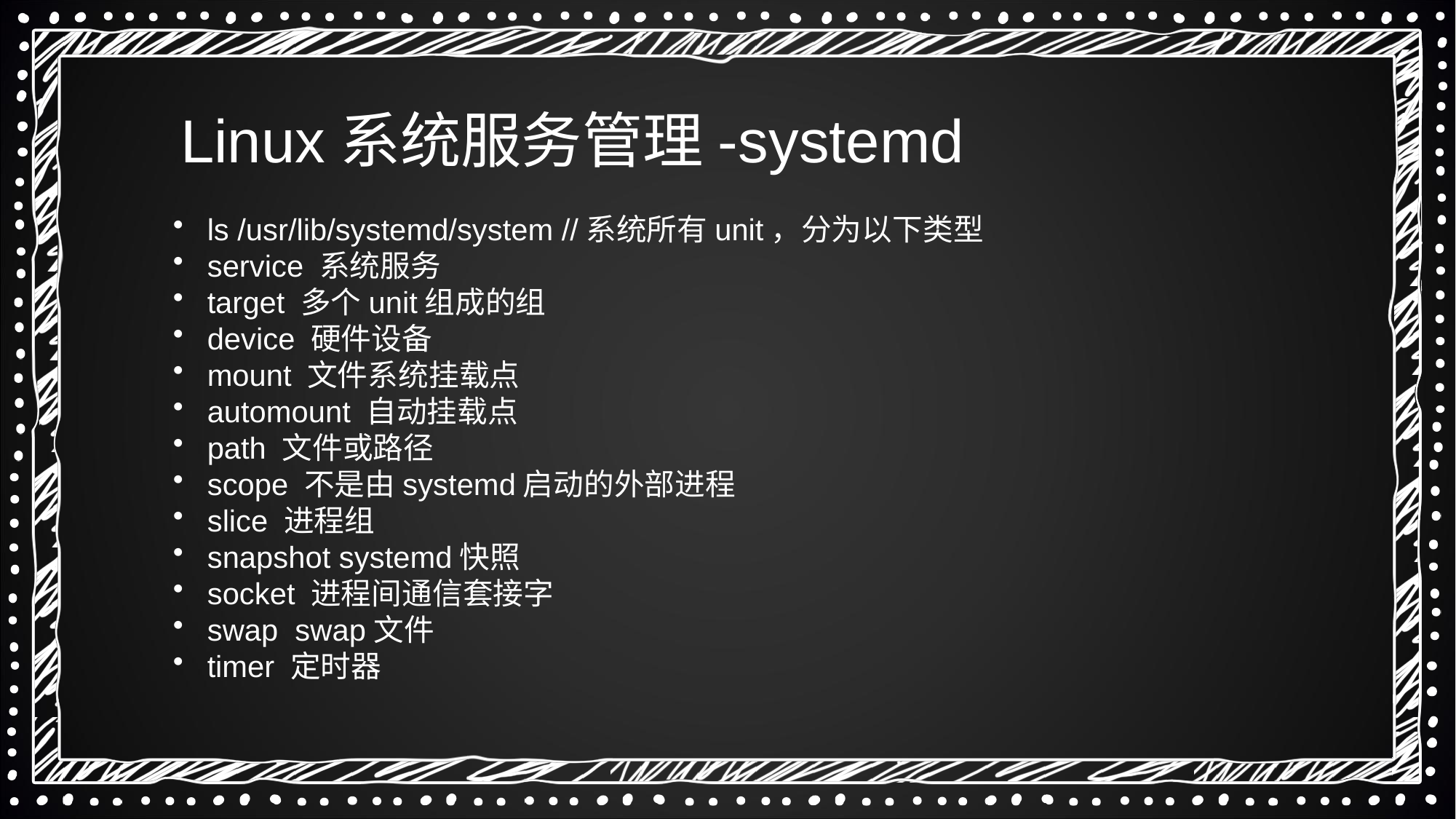

Linux系统服务管理-systemd
 ls /usr/lib/systemd/system //系统所有unit，分为以下类型
 service 系统服务
 target 多个unit组成的组
 device 硬件设备
 mount 文件系统挂载点
 automount 自动挂载点
 path 文件或路径
 scope 不是由systemd启动的外部进程
 slice 进程组
 snapshot systemd快照
 socket 进程间通信套接字
 swap  swap文件
 timer 定时器